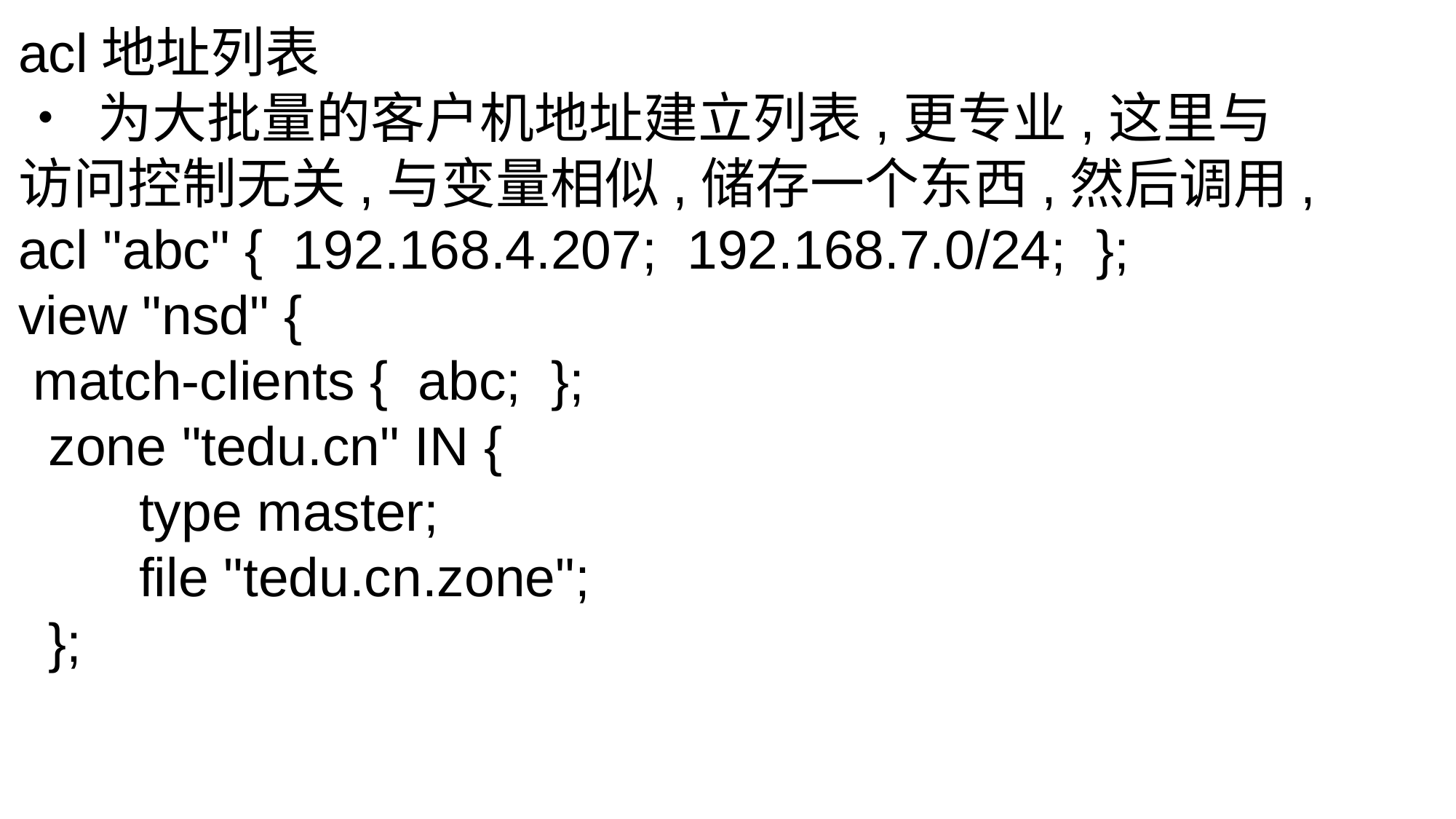

acl地址列表
• 为大批量的客户机地址建立列表,更专业,这里与访问控制无关,与变量相似,储存一个东西,然后调用,
acl "abc" {  192.168.4.207;  192.168.7.0/24;  };
view "nsd" {
 match-clients {  abc;  };
  zone "tedu.cn" IN {
        type master;
        file "tedu.cn.zone";
  };